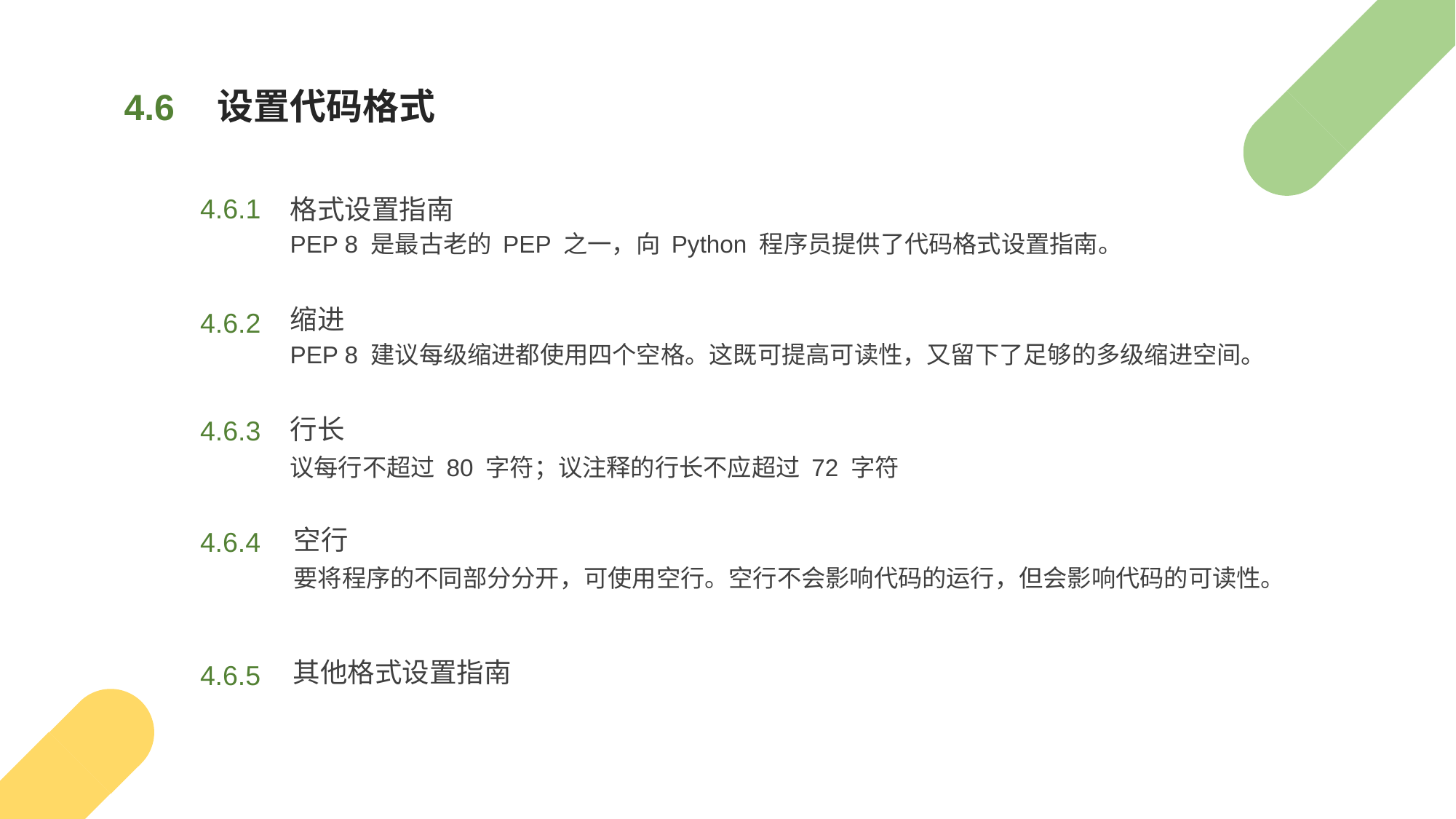

# 设置代码格式
4.6
4.6.1
格式设置指南
PEP 8 是最古老的 PEP 之一，向 Python 程序员提供了代码格式设置指南。
缩进
4.6.2
PEP 8 建议每级缩进都使用四个空格。这既可提高可读性，又留下了足够的多级缩进空间。
行长
4.6.3
议每行不超过 80 字符；议注释的行长不应超过 72 字符
空行
4.6.4
要将程序的不同部分分开，可使用空行。空行不会影响代码的运行，但会影响代码的可读性。
其他格式设置指南
4.6.5